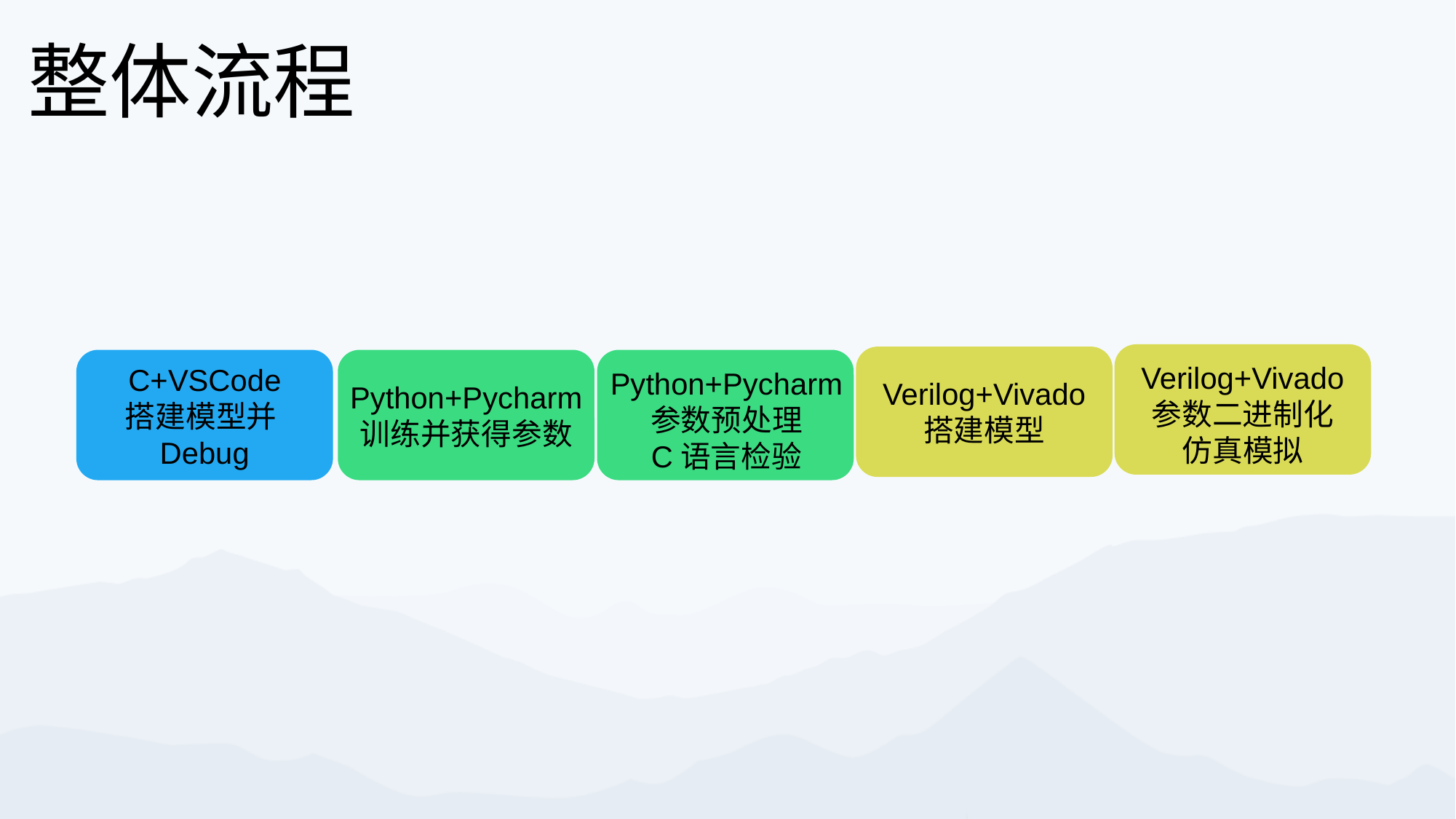

整体流程

Verilog+Vivado
参数二进制化
仿真模拟
C+VSCode
搭建模型并Debug
Python+Pycharm
参数预处理
C语言检验
Verilog+Vivado
搭建模型
Python+Pycharm
训练并获得参数